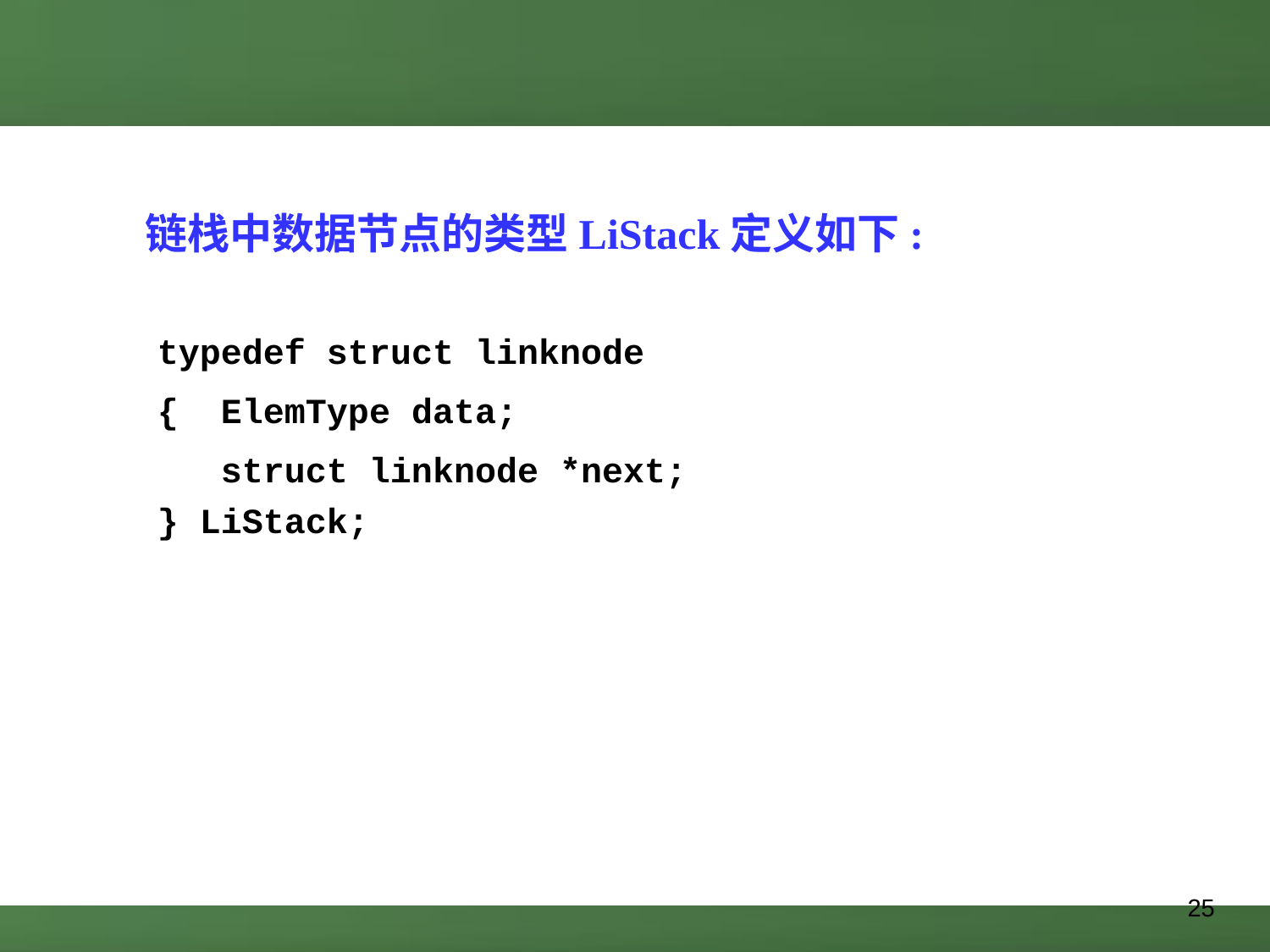

链栈中数据节点的类型LiStack定义如下:
typedef struct linknode
{  ElemType data;
   struct linknode *next;
} LiStack;
25